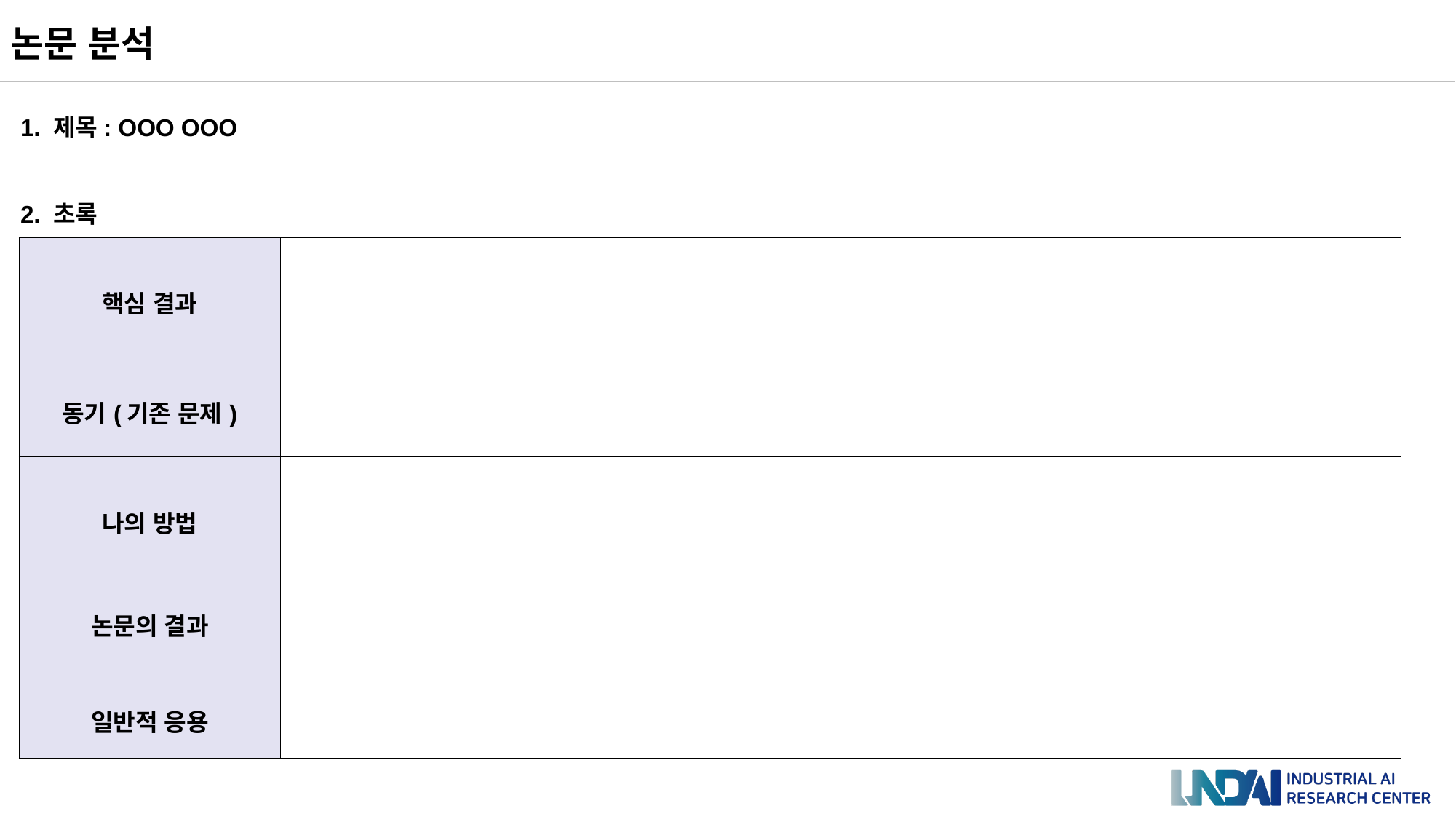

논문 분석
1. 제목: OOO OOO

2. 초록

| 핵심 결과 |  |
| --- | --- |
| 동기(기존 문제) |  |
| 나의 방법 |  |
| 논문의 결과 |  |
| 일반적 응용 |  |